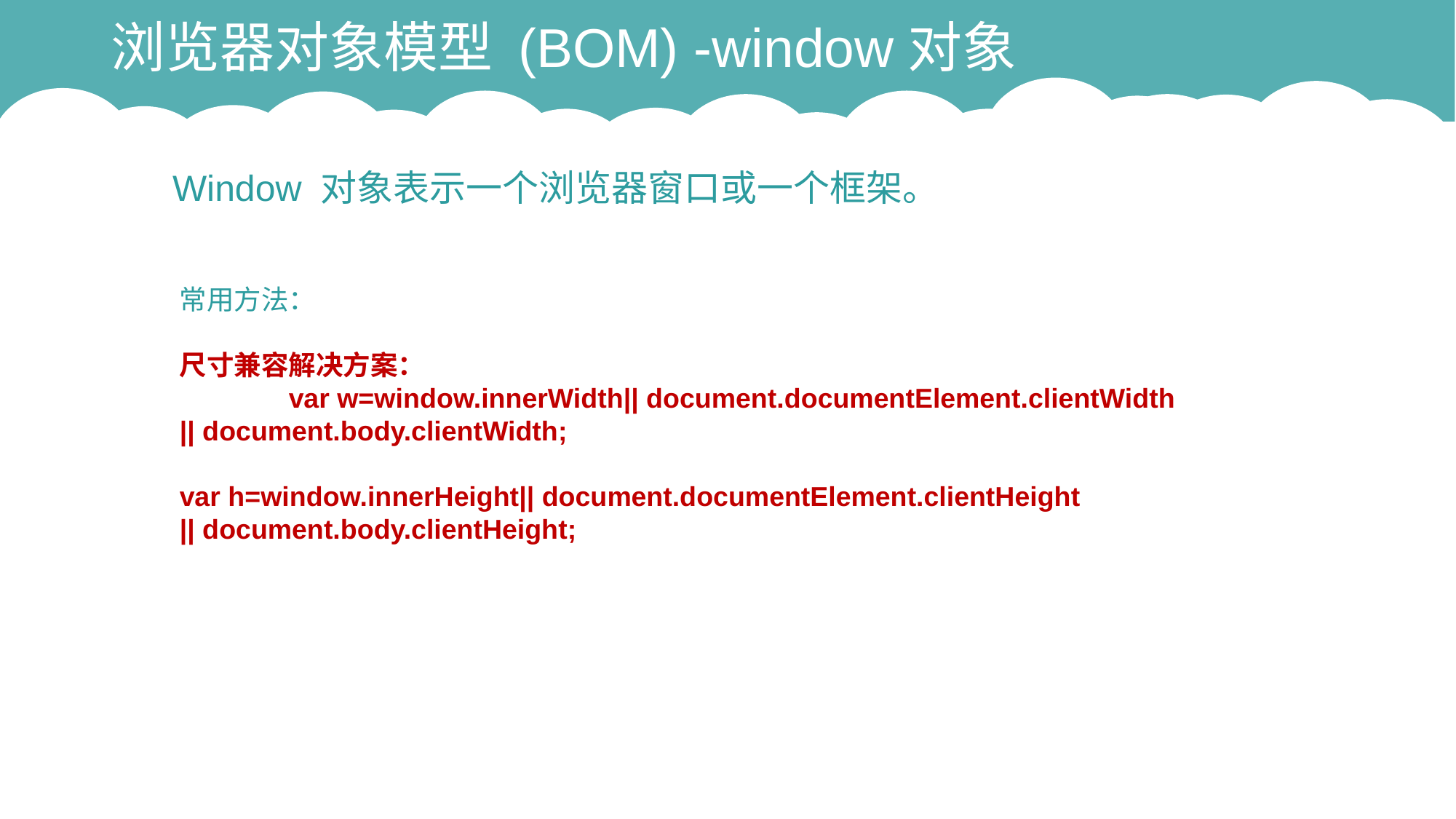

# 浏览器对象模型 (BOM) -window对象
Window 对象表示一个浏览器窗口或一个框架。
常用方法：

尺寸兼容解决方案：
	var w=window.innerWidth|| document.documentElement.clientWidth
|| document.body.clientWidth;

var h=window.innerHeight|| document.documentElement.clientHeight
|| document.body.clientHeight;